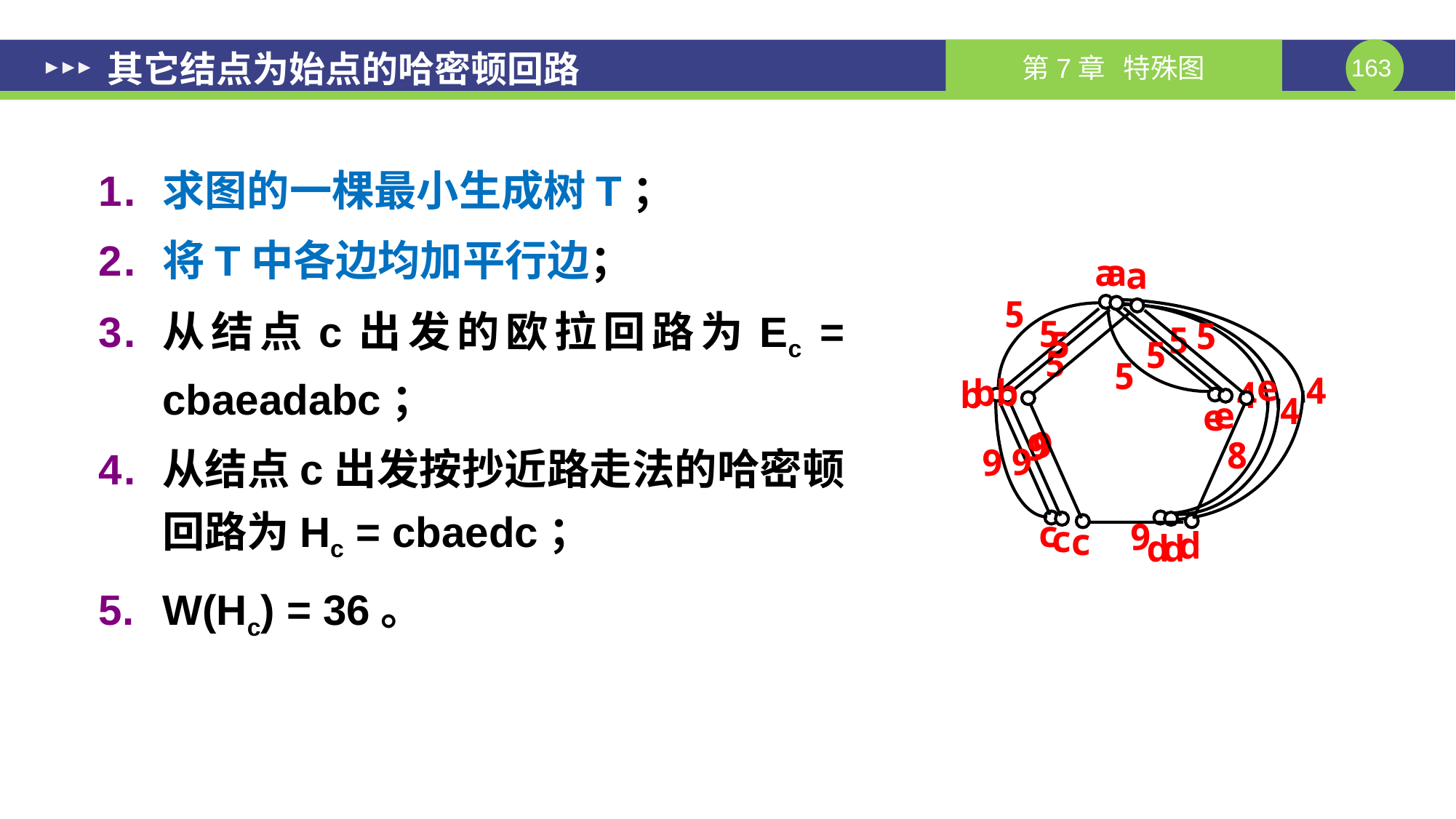

# 其它结点为始点的哈密顿回路
求图的一棵最小生成树T；
将T中各边均加平行边；
从结点c出发的欧拉回路为Ec = cbaeadabc；
从结点c出发按抄近路走法的哈密顿回路为Hc = cbaedc；
W(Hc) = 36。
a
5

5
5
5
4
4
b

e

9
9
c

d
a

5
5
b
4

e

9

c
d
a

5
5
e
b

9
8
9

c

d